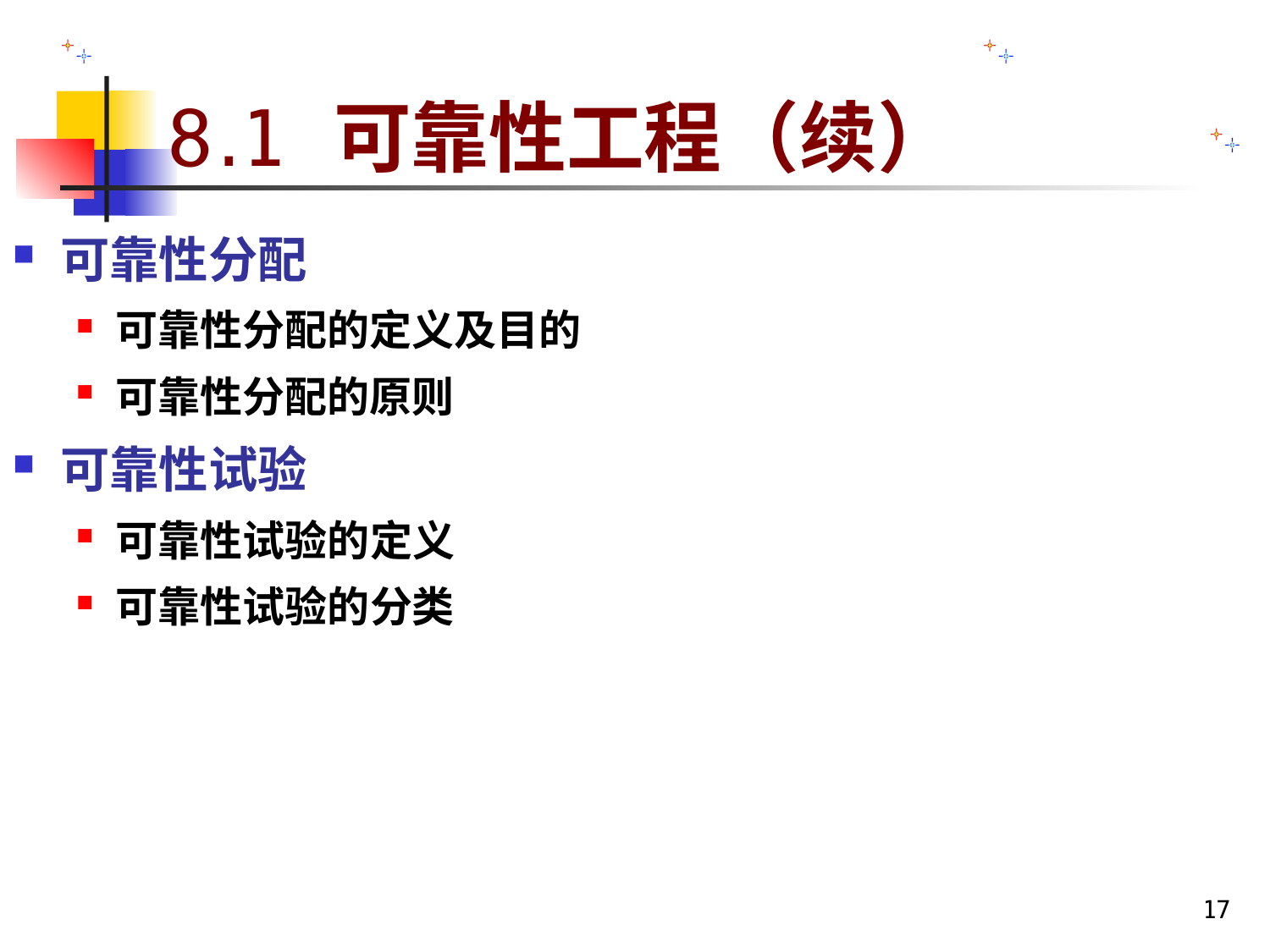

# 8.1 可靠性工程（续）
可靠性分配
可靠性分配的定义及目的
可靠性分配的原则
可靠性试验
可靠性试验的定义
可靠性试验的分类

17